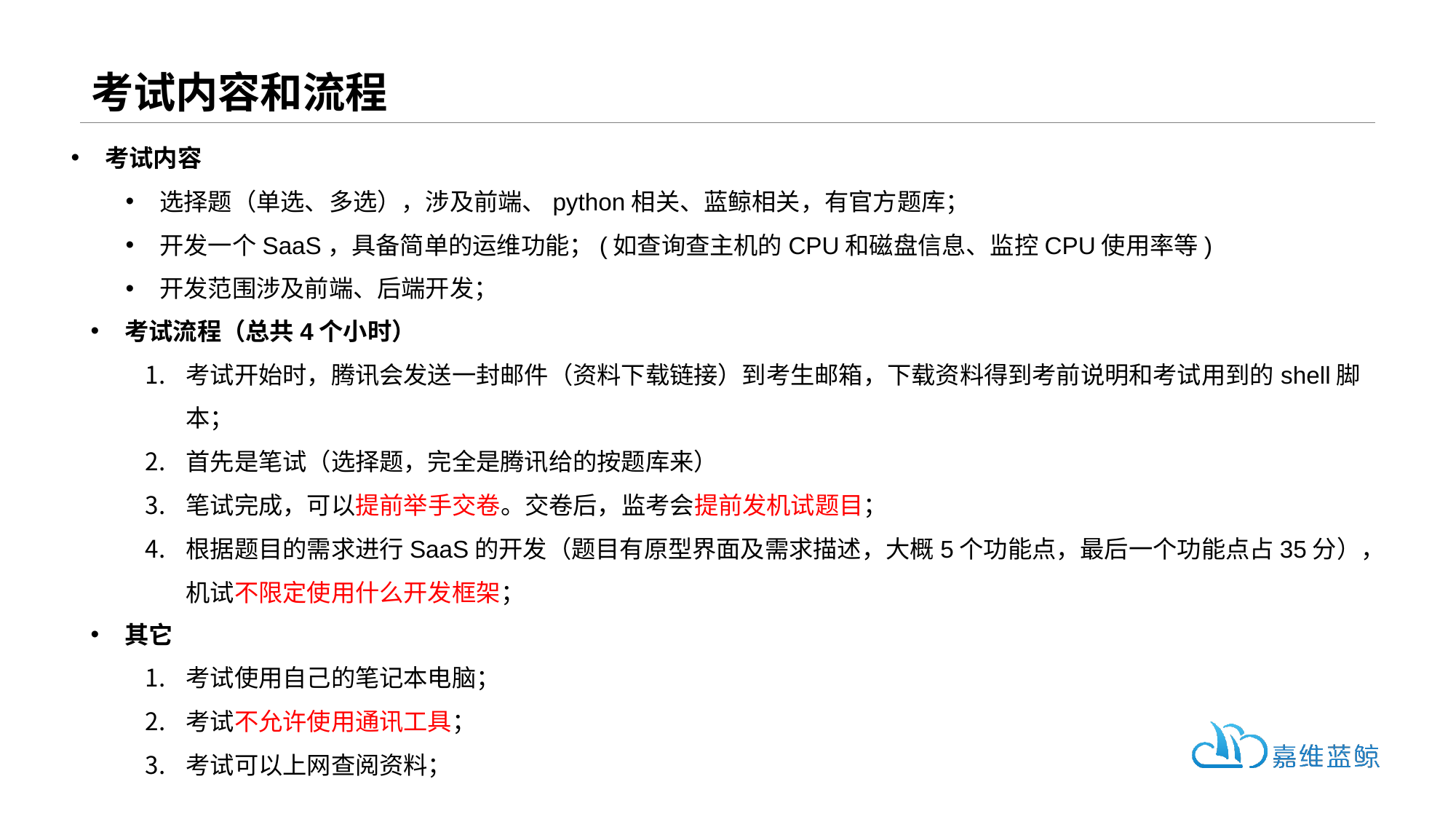

# 考试内容和流程
考试内容
选择题（单选、多选），涉及前端、python相关、蓝鲸相关，有官方题库；
开发一个SaaS，具备简单的运维功能；(如查询查主机的CPU和磁盘信息、监控CPU使用率等)
开发范围涉及前端、后端开发；
考试流程（总共4个小时）
考试开始时，腾讯会发送一封邮件（资料下载链接）到考生邮箱，下载资料得到考前说明和考试用到的shell脚本；
首先是笔试（选择题，完全是腾讯给的按题库来）
笔试完成，可以提前举手交卷。交卷后，监考会提前发机试题目；
根据题目的需求进行SaaS的开发（题目有原型界面及需求描述，大概5个功能点，最后一个功能点占35分），机试不限定使用什么开发框架；
其它
考试使用自己的笔记本电脑；
考试不允许使用通讯工具；
考试可以上网查阅资料；